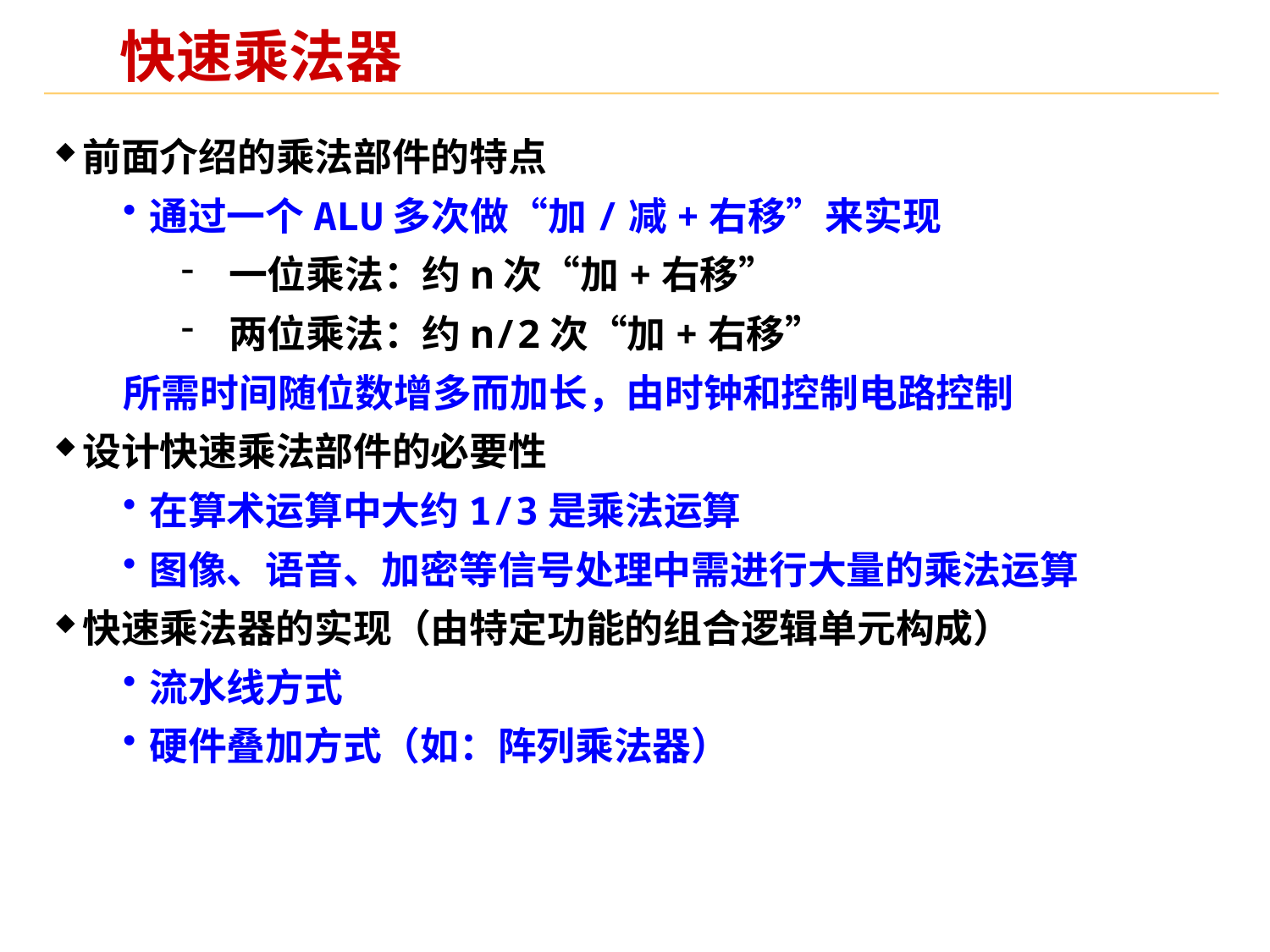

# 快速乘法器
前面介绍的乘法部件的特点
通过一个ALU多次做“加/减+右移”来实现
一位乘法：约n次“加+右移”
两位乘法：约n/2次“加+右移”
所需时间随位数增多而加长，由时钟和控制电路控制
设计快速乘法部件的必要性
在算术运算中大约1/3是乘法运算
图像、语音、加密等信号处理中需进行大量的乘法运算
快速乘法器的实现（由特定功能的组合逻辑单元构成）
流水线方式
硬件叠加方式（如：阵列乘法器）

45